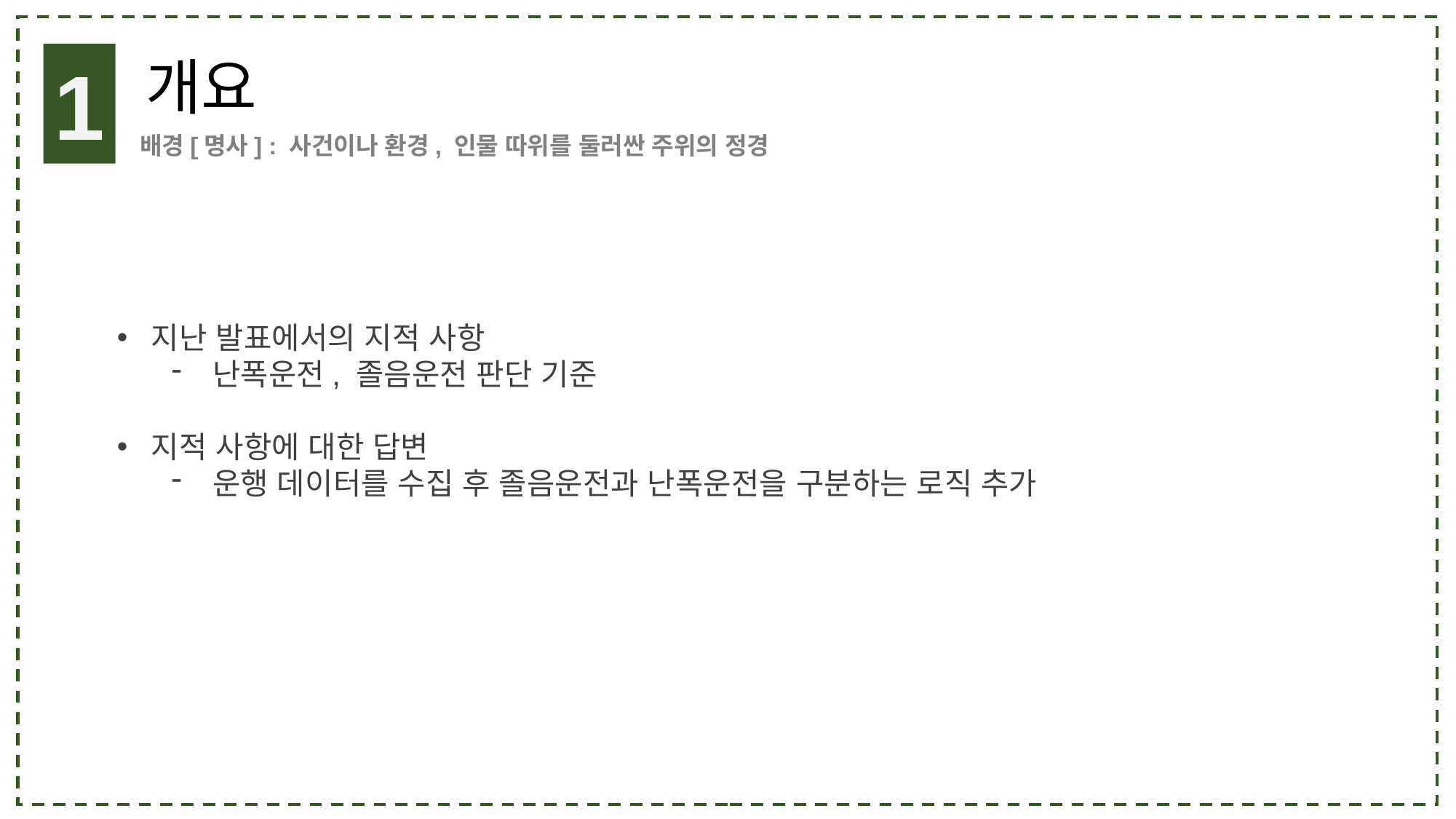

1
개요
배경[명사] : 사건이나 환경, 인물 따위를 둘러싼 주위의 정경
지난 발표에서의 지적 사항
난폭운전, 졸음운전 판단 기준

지적 사항에 대한 답변
운행 데이터를 수집 후 졸음운전과 난폭운전을 구분하는 로직 추가